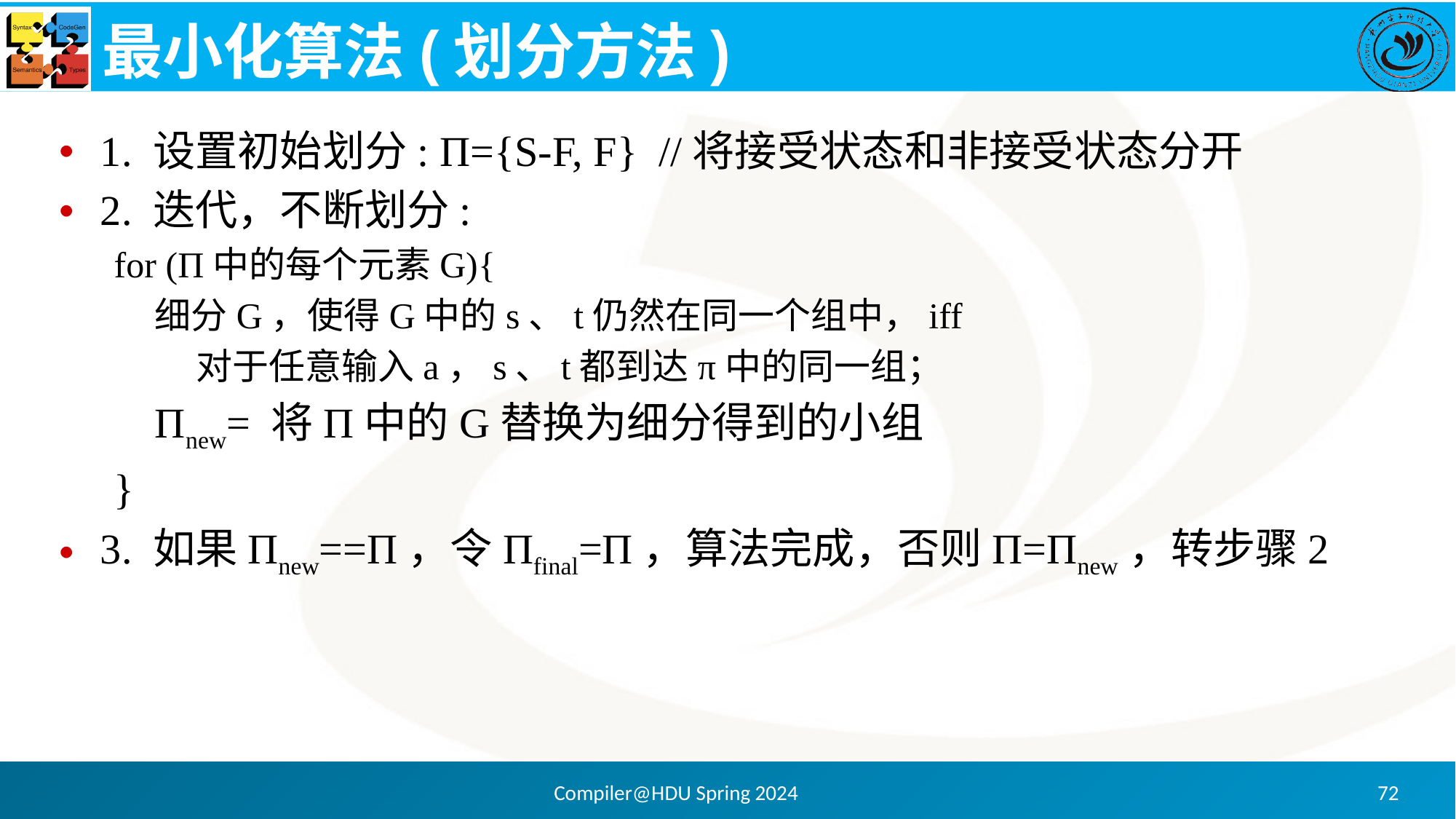

# 最小化算法(划分方法)
1. 设置初始划分: Π={S-F, F}  //将接受状态和非接受状态分开
2. 迭代，不断划分:
for (Π中的每个元素G){
细分G，使得G中的s、t仍然在同一个组中，iff
对于任意输入a，s、t都到达π中的同一组；
Πnew= 将Π中的G替换为细分得到的小组
}
3. 如果Πnew==Π，令Πfinal=Π，算法完成，否则Π=Πnew，转步骤2
Compiler@HDU Spring 2024
72